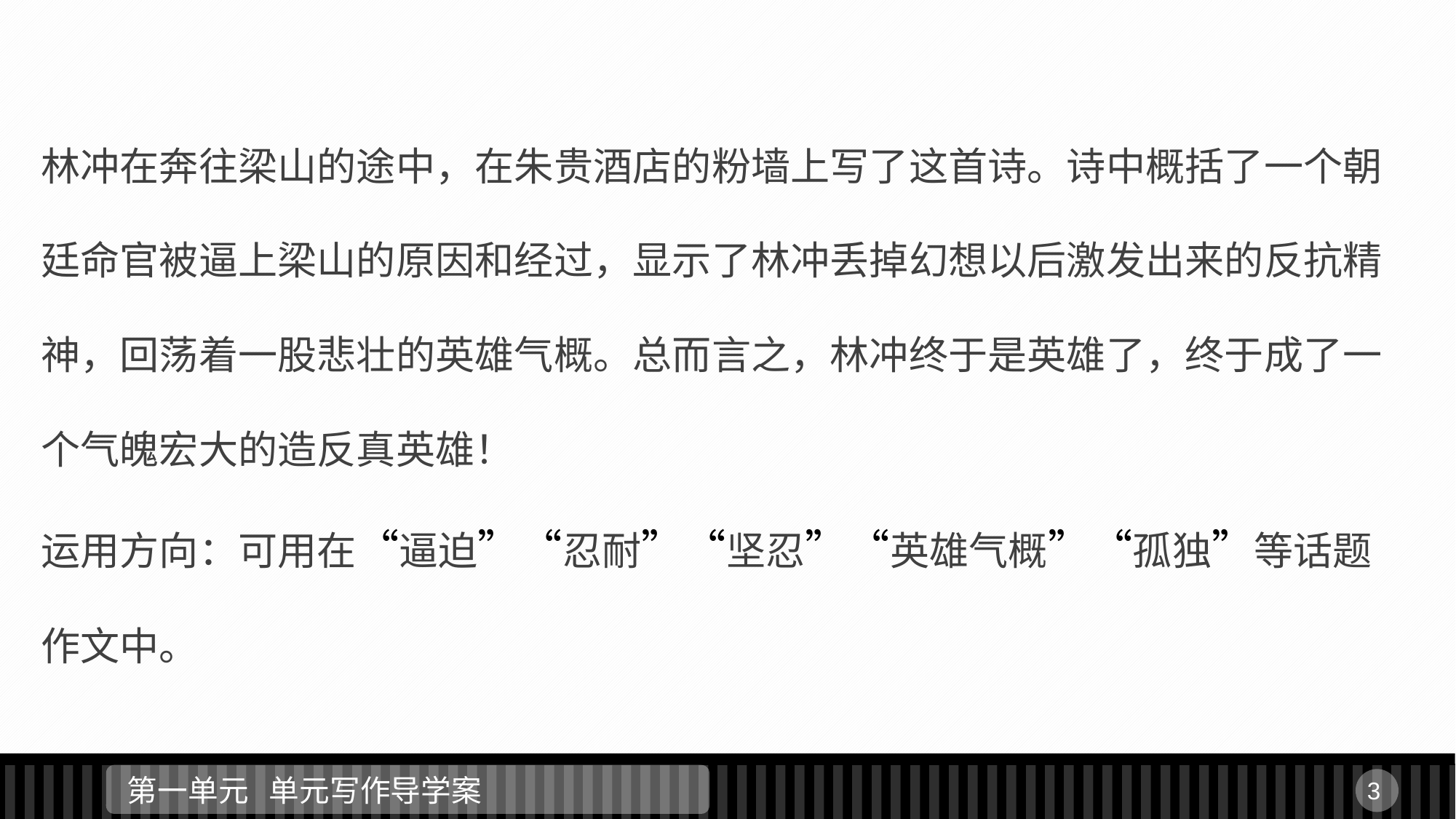

林冲在奔往梁山的途中，在朱贵酒店的粉墙上写了这首诗。诗中概括了一个朝廷命官被逼上梁山的原因和经过，显示了林冲丢掉幻想以后激发出来的反抗精神，回荡着一股悲壮的英雄气概。总而言之，林冲终于是英雄了，终于成了一个气魄宏大的造反真英雄！
运用方向：可用在“逼迫”“忍耐”“坚忍”“英雄气概”“孤独”等话题作文中。